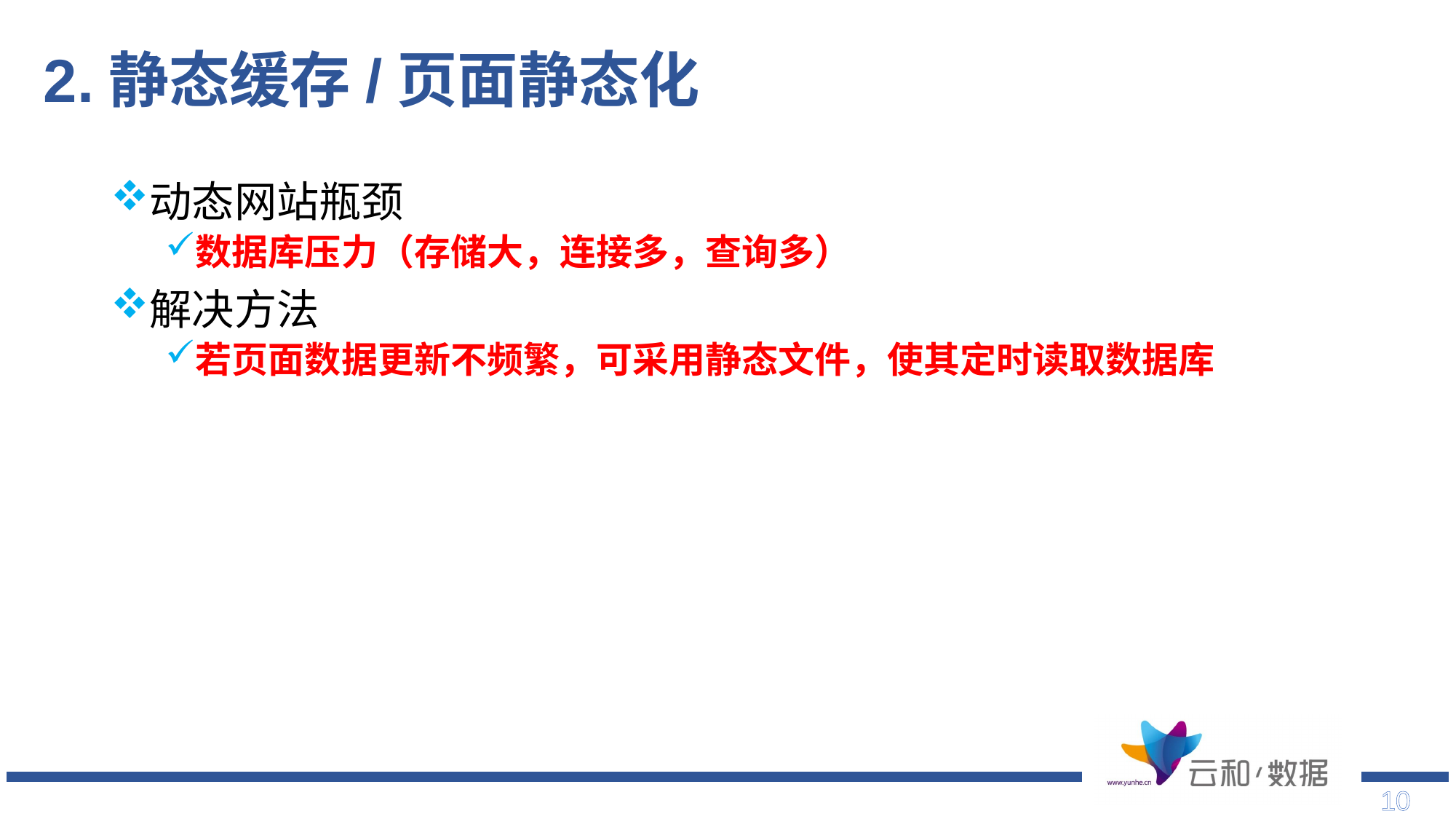

# 2.静态缓存/页面静态化
动态网站瓶颈
数据库压力（存储大，连接多，查询多）
解决方法
若页面数据更新不频繁，可采用静态文件，使其定时读取数据库